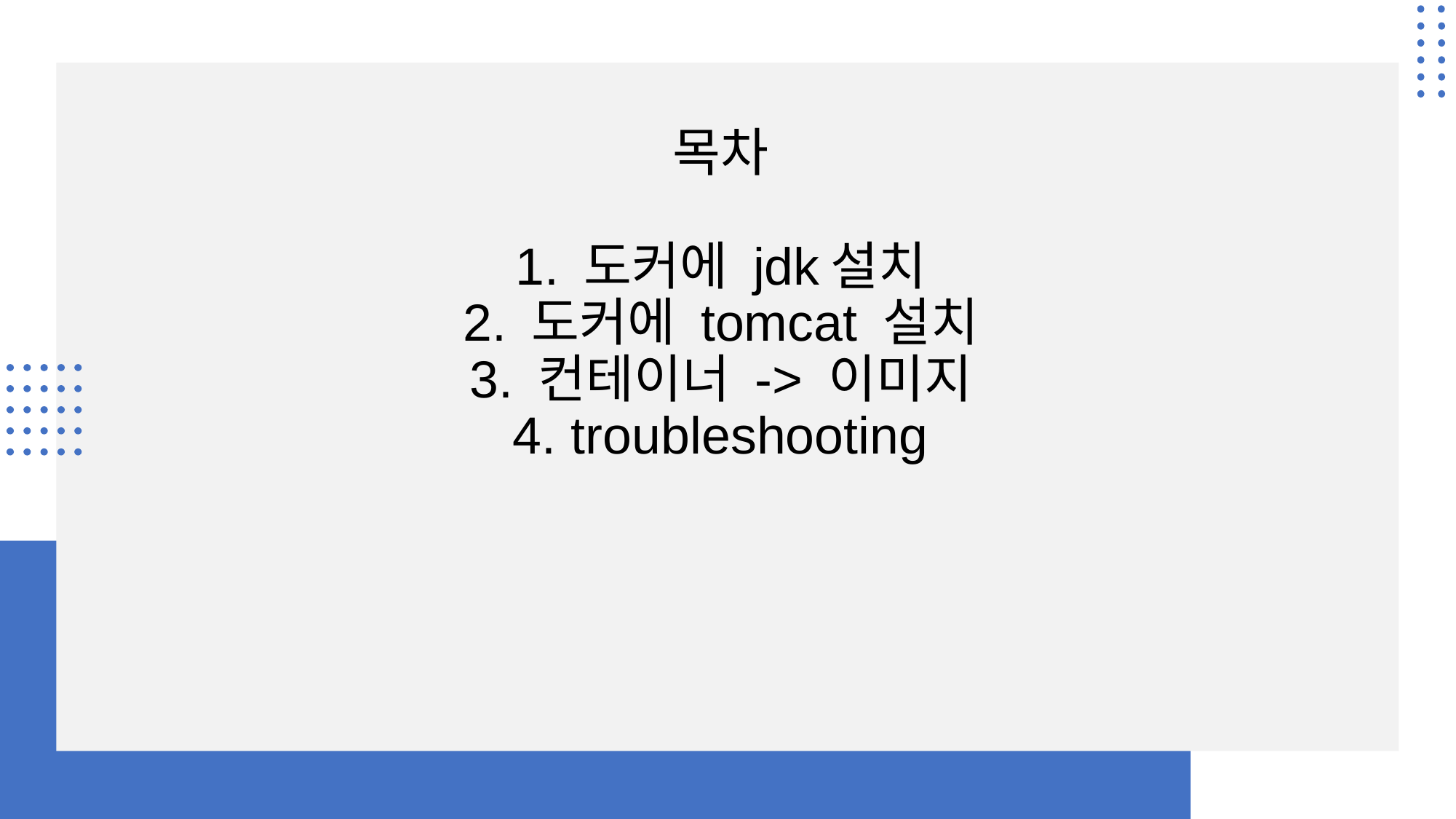

# 목차 1. 도커에 jdk설치 2. 도커에 tomcat 설치 3. 컨테이너 -> 이미지 4. troubleshooting